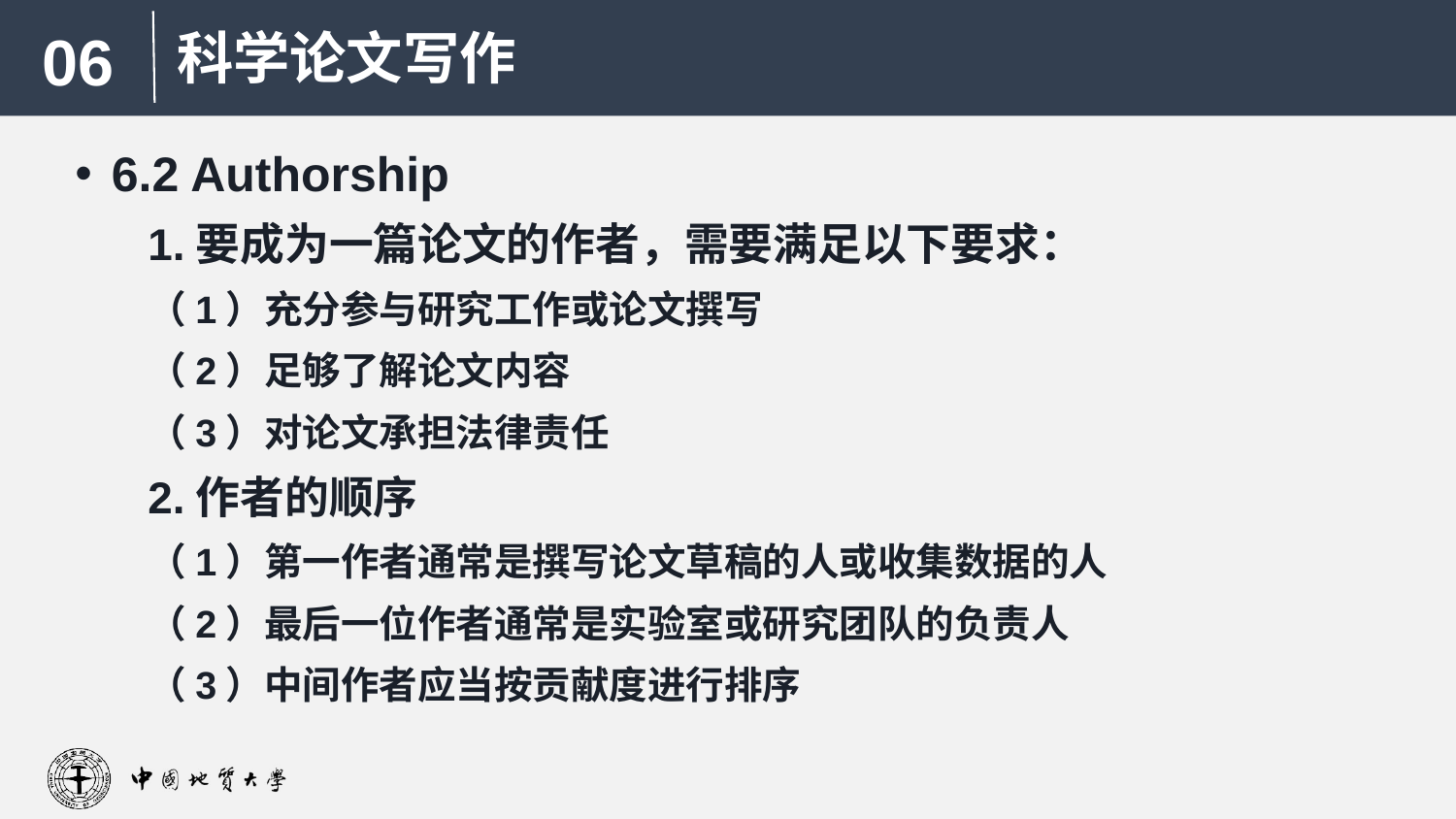

科学论文写作
06
6.2 Authorship
1.要成为一篇论文的作者，需要满足以下要求：
（1）充分参与研究工作或论文撰写
（2）足够了解论文内容
（3）对论文承担法律责任
2.作者的顺序
（1）第一作者通常是撰写论文草稿的人或收集数据的人
（2）最后一位作者通常是实验室或研究团队的负责人
（3）中间作者应当按贡献度进行排序
36